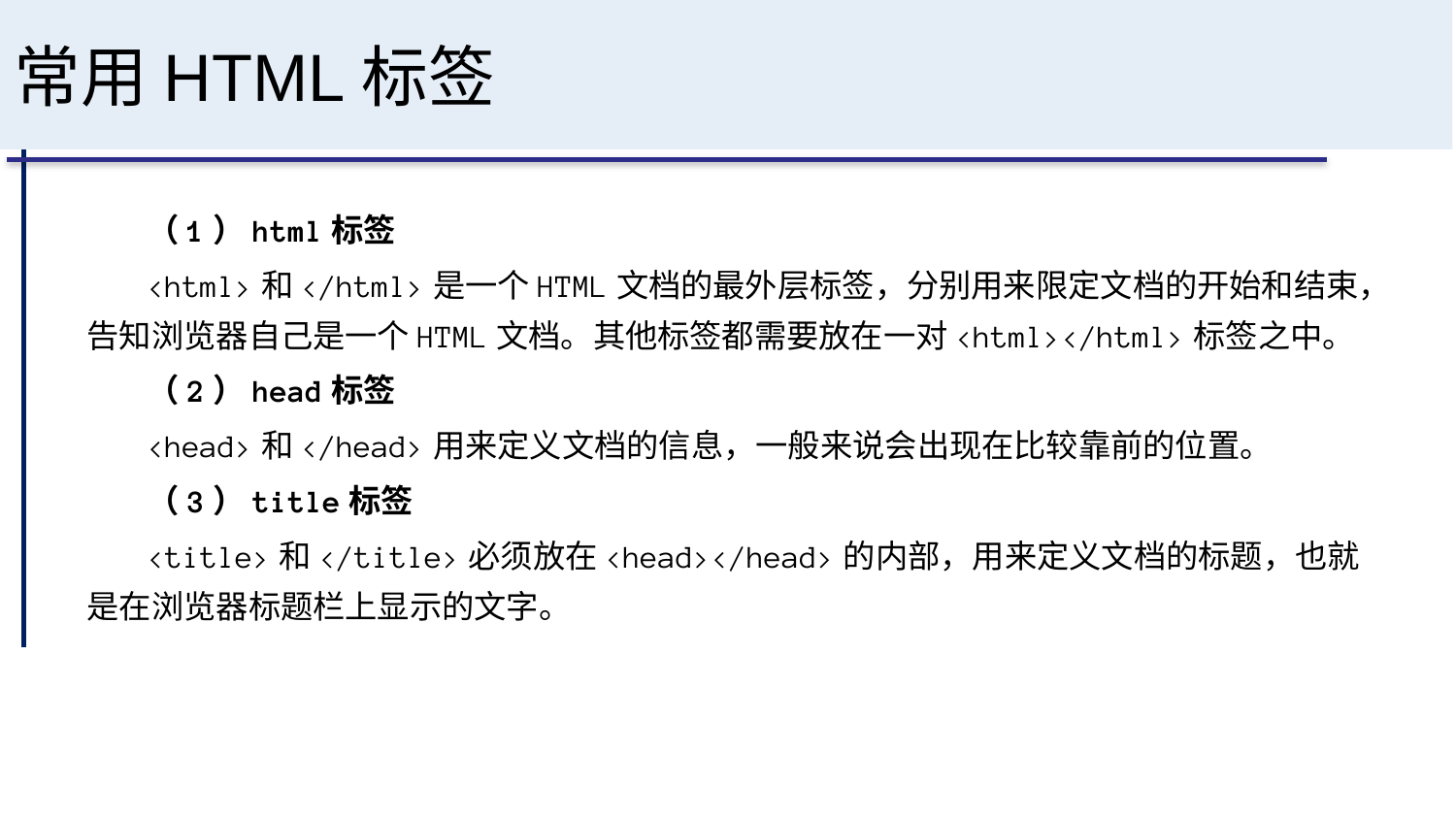

# 常用HTML标签
（1）html标签
<html>和</html>是一个HTML文档的最外层标签，分别用来限定文档的开始和结束，告知浏览器自己是一个HTML文档。其他标签都需要放在一对<html></html>标签之中。
（2）head标签
<head>和</head>用来定义文档的信息，一般来说会出现在比较靠前的位置。
（3）title标签
<title>和</title>必须放在<head></head>的内部，用来定义文档的标题，也就是在浏览器标题栏上显示的文字。